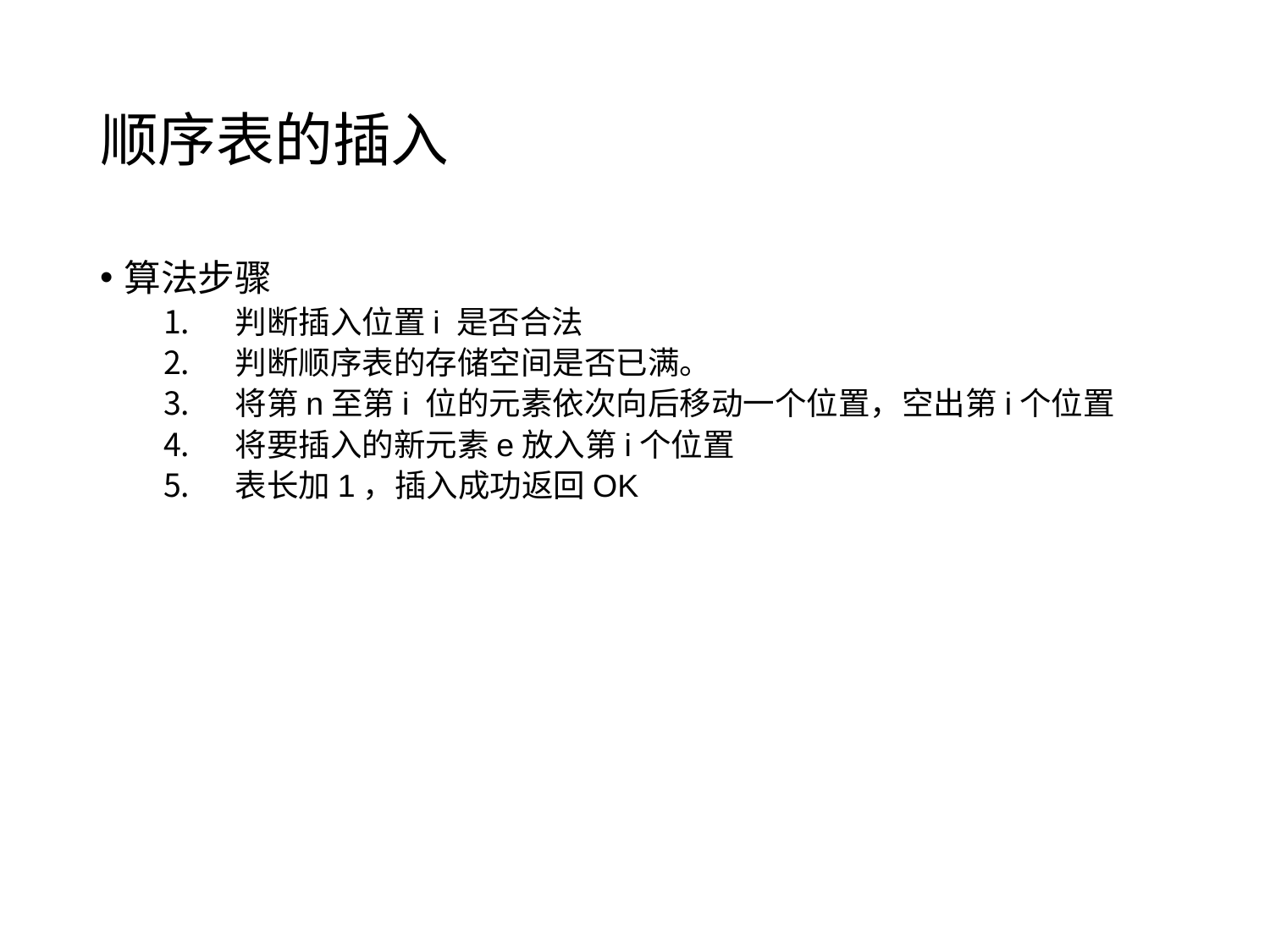

# 顺序表的插入
算法步骤
判断插入位置i 是否合法
判断顺序表的存储空间是否已满。
将第n至第i 位的元素依次向后移动一个位置，空出第i个位置
将要插入的新元素e放入第i个位置
表长加1，插入成功返回OK